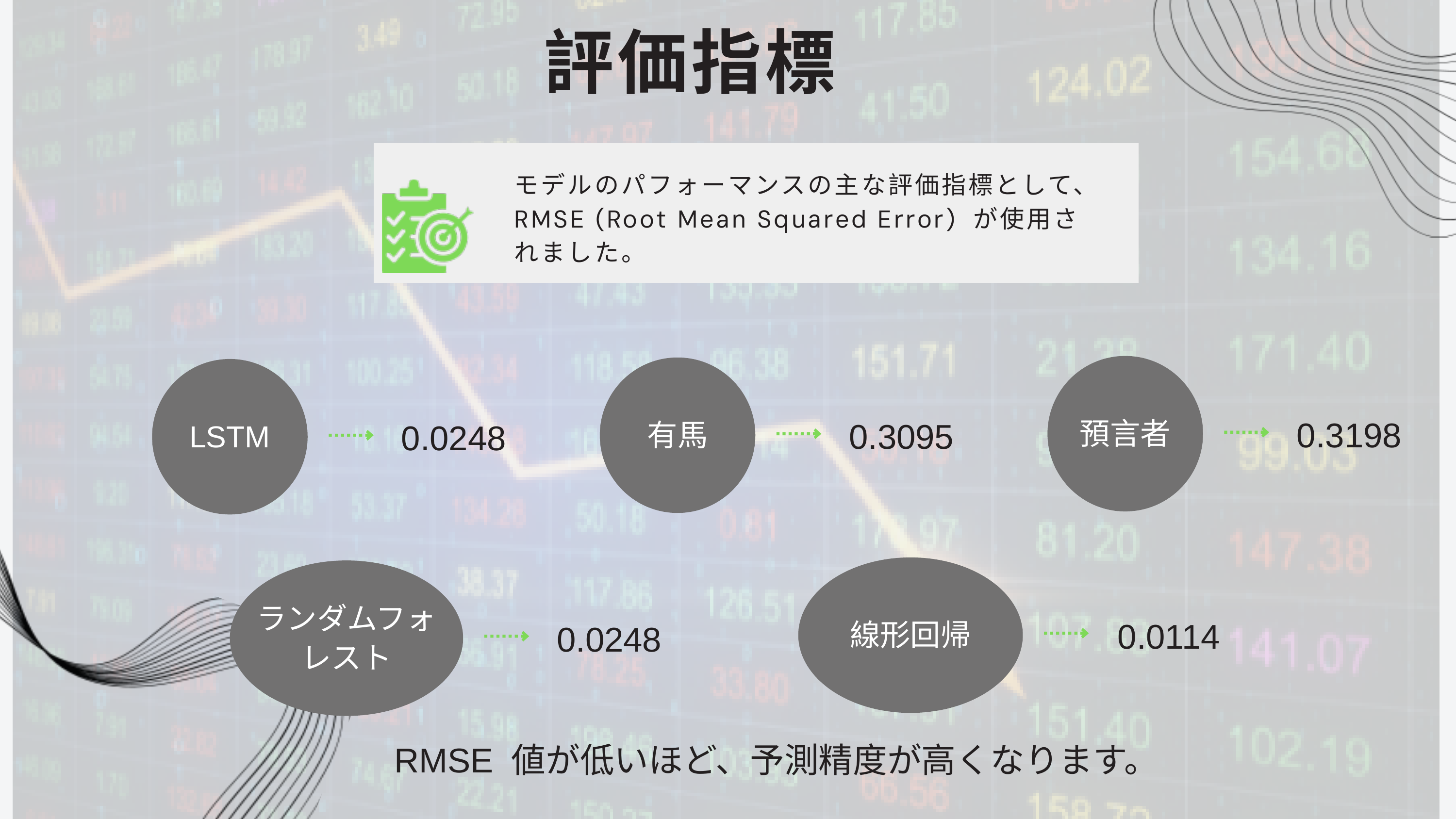

評価指標

モデルのパフォーマンスの主な評価指標として、RMSE (Root Mean Squared Error) が使用されました。

預言者

有馬

LSTM
0.3198
0.3095
0.0248

線形回帰

ランダムフォレスト
0.0114
0.0248

RMSE 値が低いほど、予測精度が高くなります。